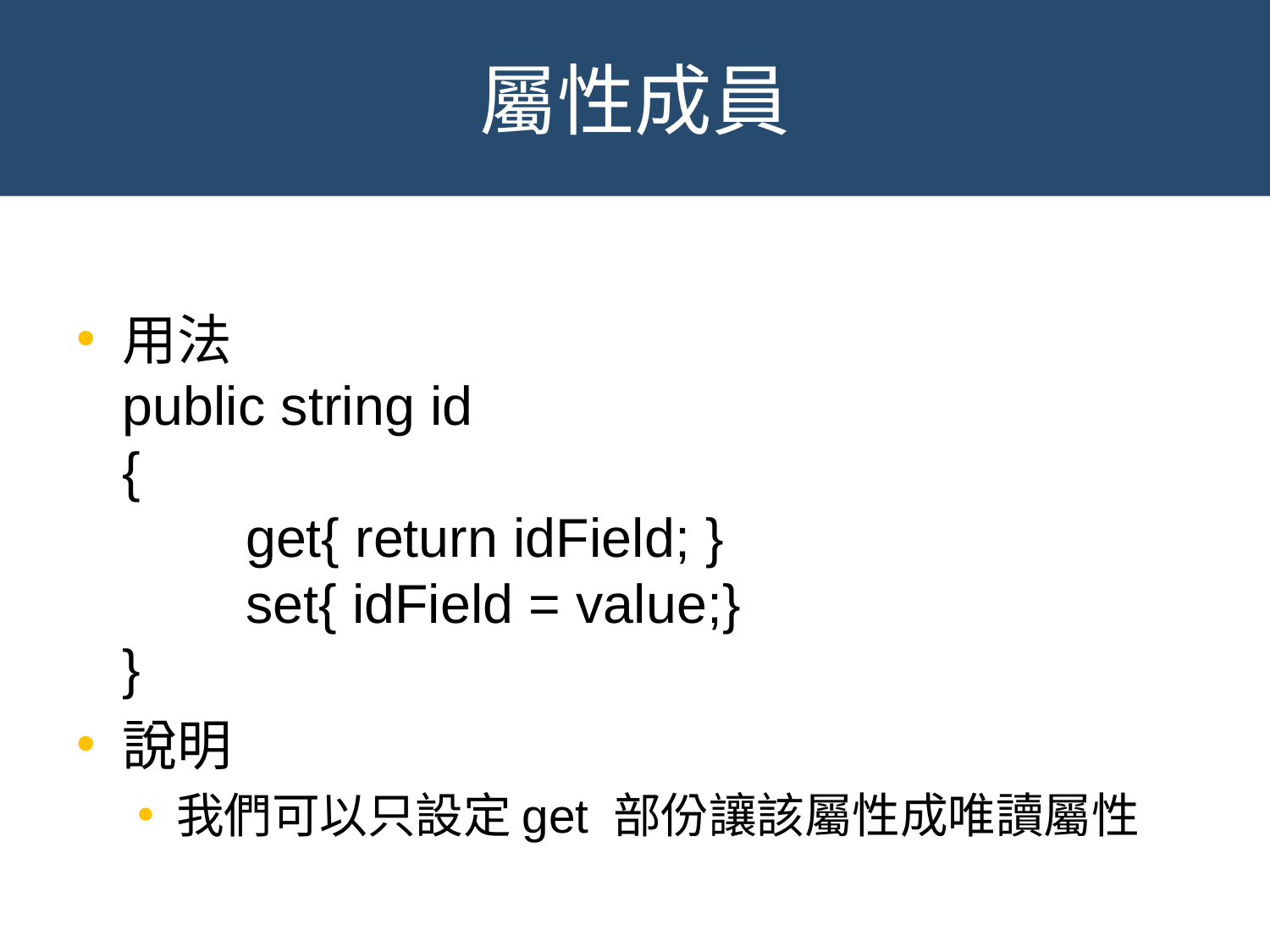

# 屬性成員

用法
public string id
{
	get{ return idField; }
	set{ idField = value;}
}
說明
我們可以只設定get 部份讓該屬性成唯讀屬性